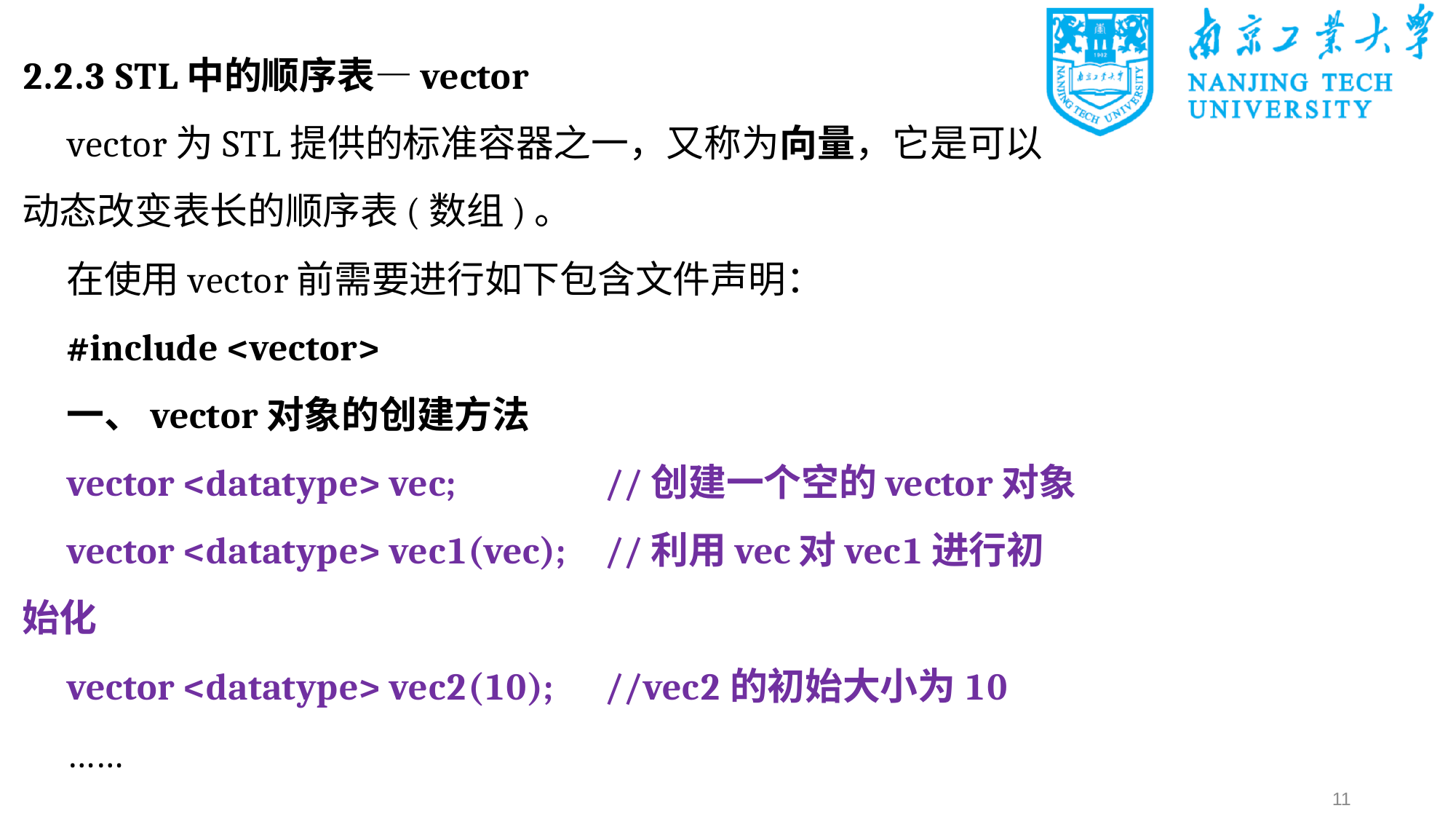

2.2.3 STL中的顺序表—vector
vector为STL提供的标准容器之一，又称为向量，它是可以动态改变表长的顺序表(数组)。
在使用vector前需要进行如下包含文件声明：
#include <vector>
一、vector对象的创建方法
vector <datatype> vec;	  	//创建一个空的vector对象
vector <datatype> vec1(vec);	//利用vec对vec1进行初始化
vector <datatype> vec2(10);	//vec2的初始大小为10
……
11